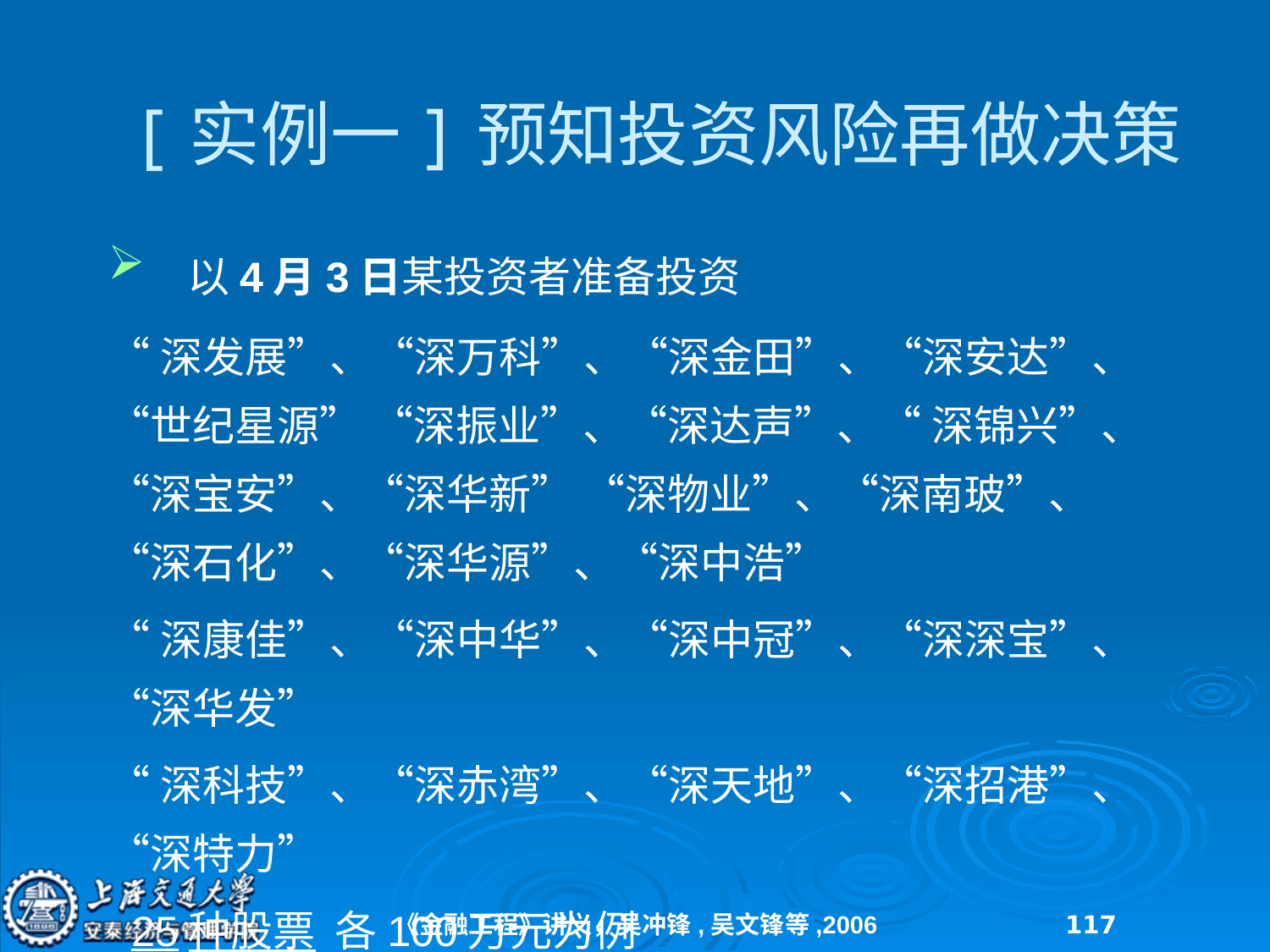

# [实例一]预知投资风险再做决策
  以4月3日某投资者准备投资
“深发展”、“深万科”、“深金田”、“深安达”、“世纪星源” “深振业”、“深达声”、“ 深锦兴”、“深宝安”、“深华新” “深物业”、“深南玻”、“深石化”、“深华源”、“深中浩”
“深康佳”、“深中华”、“深中冠”、“深深宝”、“深华发”
“深科技”、“深赤湾”、“深天地”、“深招港”、“深特力”
  25种股票  各100万元为例